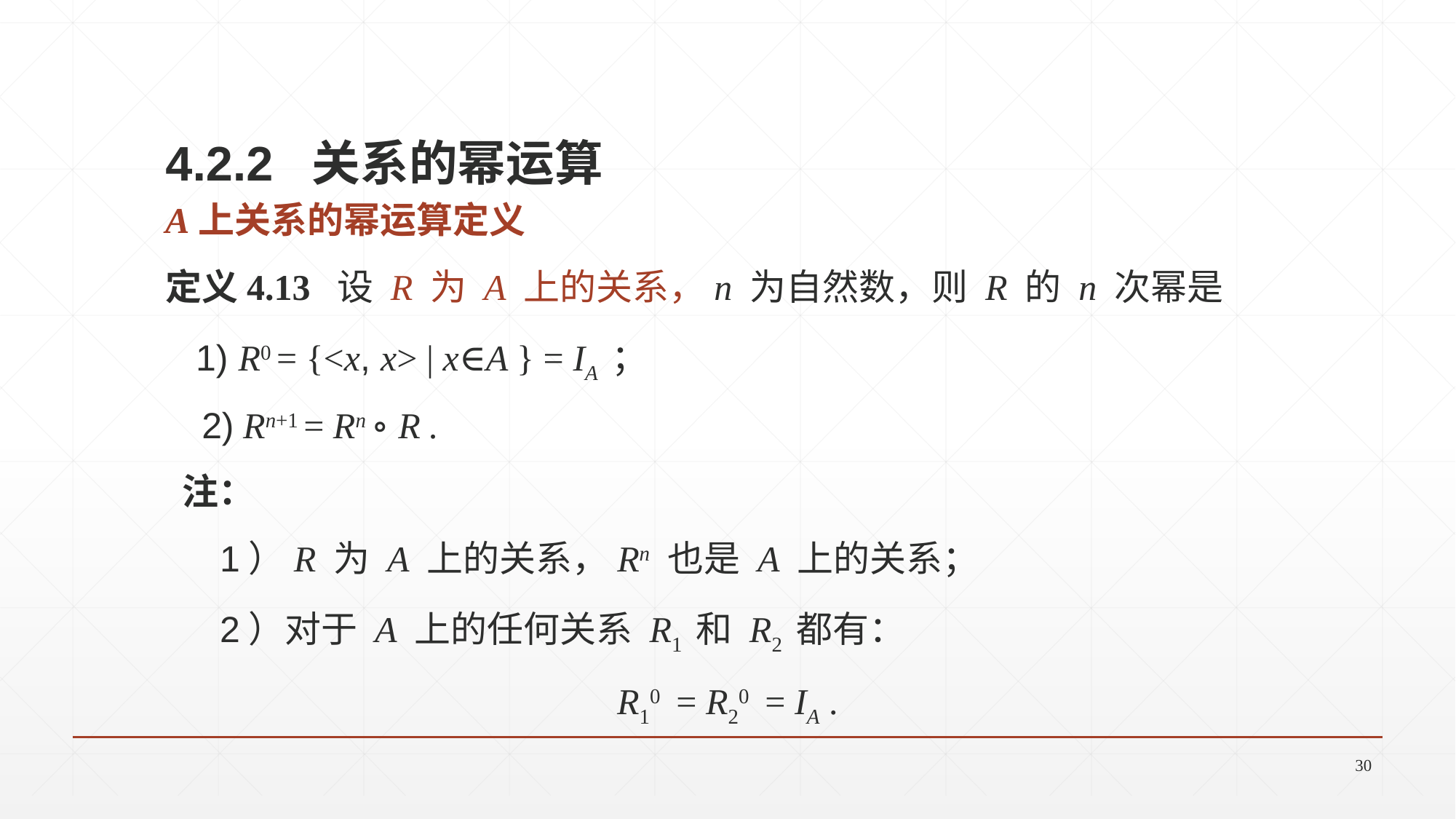

4.2.2  关系的幂运算
A上关系的幂运算定义
定义4.13  设 R 为 A 上的关系，n 为自然数，则 R 的 n 次幂是
   1) R0 = {<x, x> | x∈A } = IA ；
    2) Rn+1 = Rn ∘ R .
 注：
	1）R 为 A 上的关系，Rn 也是 A 上的关系；
	2）对于 A 上的任何关系 R1 和 R2 都有：
R10   = R20   = IA .
30